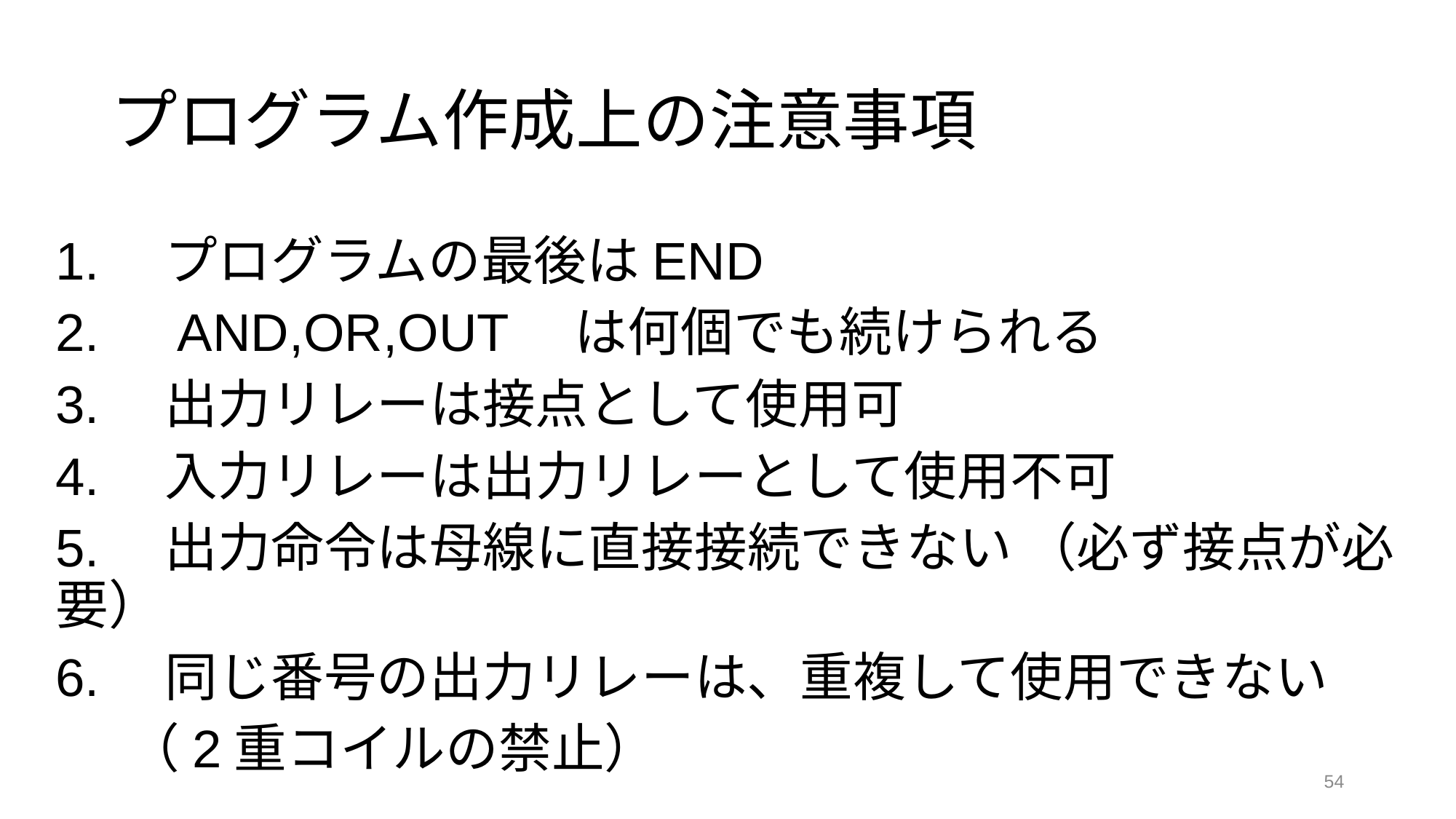

# プログラム作成上の注意事項
1.　プログラムの最後はEND
2.　AND,OR,OUT　は何個でも続けられる
3.　出力リレーは接点として使用可
4.　入力リレーは出力リレーとして使用不可
5.　出力命令は母線に直接接続できない （必ず接点が必要）
6.　同じ番号の出力リレーは、重複して使用できない
     （2重コイルの禁止）

54